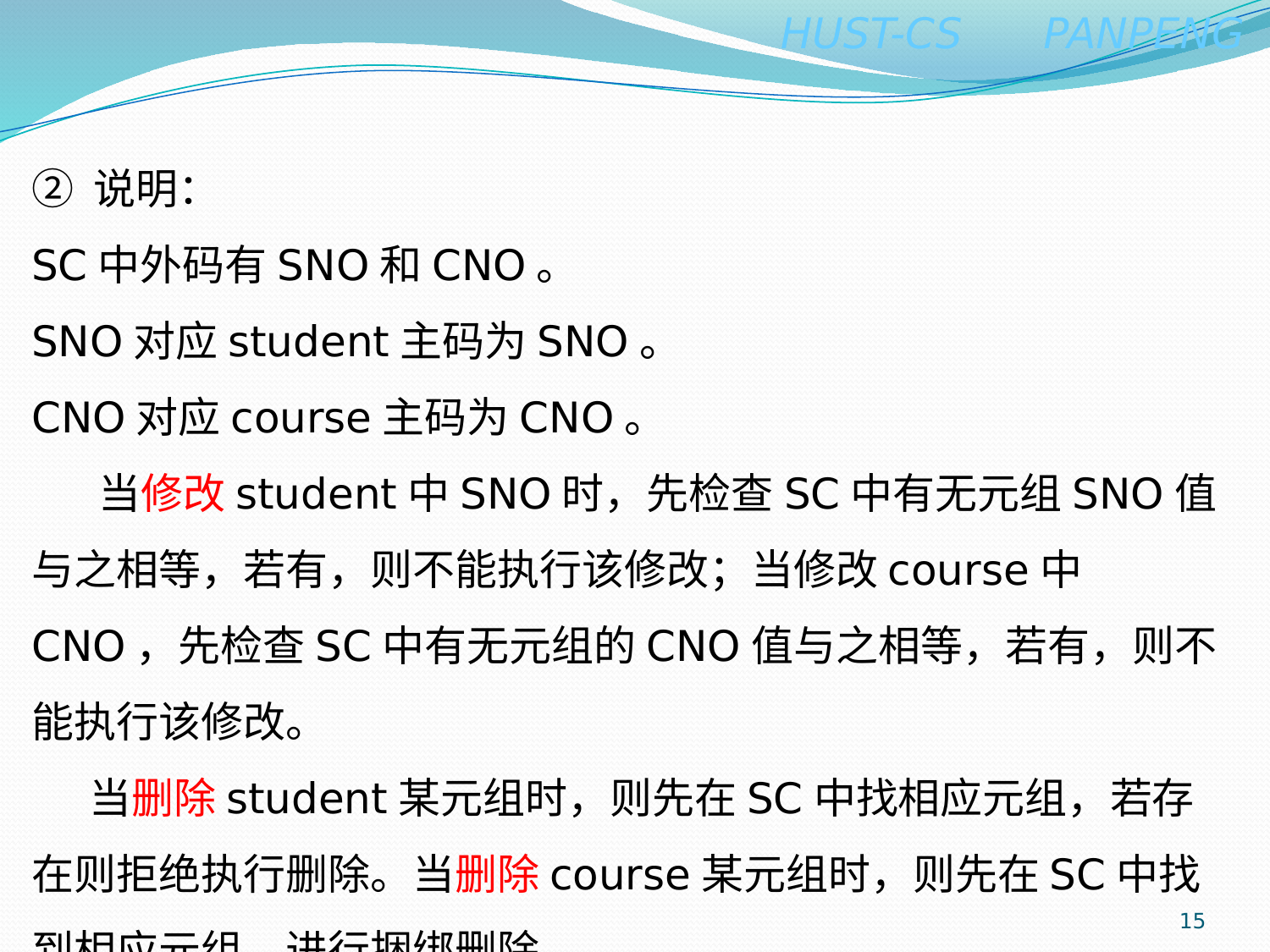

② 说明：
SC中外码有SNO和CNO。
SNO对应student主码为SNO。
CNO对应course主码为CNO。
      当修改student中SNO时，先检查SC中有无元组SNO值与之相等，若有，则不能执行该修改；当修改course中CNO，先检查SC中有无元组的CNO值与之相等，若有，则不能执行该修改。
     当删除student某元组时，则先在SC中找相应元组，若存在则拒绝执行删除。当删除course某元组时，则先在SC中找到相应元组，进行捆绑删除。
15